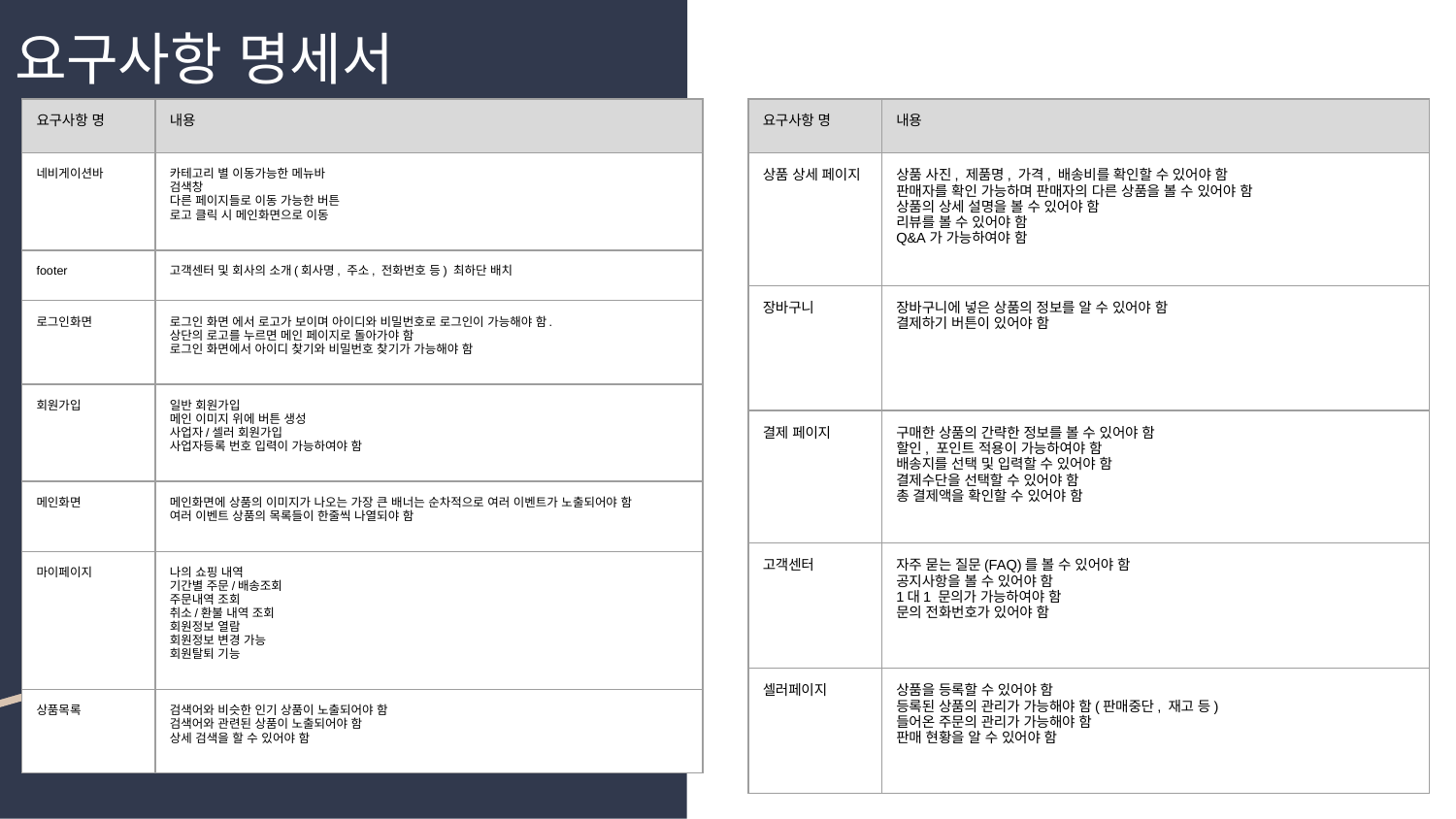

# 요구사항 명세서
| 요구사항 명 | 내용 |
| --- | --- |
| 네비게이션바 | 카테고리 별 이동가능한 메뉴바 검색창 다른 페이지들로 이동 가능한 버튼 로고 클릭 시 메인화면으로 이동 |
| footer | 고객센터 및 회사의 소개(회사명, 주소, 전화번호 등) 최하단 배치 |
| 로그인화면 | 로그인 화면 에서 로고가 보이며 아이디와 비밀번호로 로그인이 가능해야 함. 상단의 로고를 누르면 메인 페이지로 돌아가야 함 로그인 화면에서 아이디 찾기와 비밀번호 찾기가 가능해야 함 |
| 회원가입 | 일반 회원가입 메인 이미지 위에 버튼 생성 사업자/셀러 회원가입 사업자등록 번호 입력이 가능하여야 함 |
| 메인화면 | 메인화면에 상품의 이미지가 나오는 가장 큰 배너는 순차적으로 여러 이벤트가 노출되어야 함 여러 이벤트 상품의 목록들이 한줄씩 나열되야 함 |
| 마이페이지 | 나의 쇼핑 내역 기간별 주문/배송조회 주문내역 조회 취소/환불 내역 조회 회원정보 열람 회원정보 변경 가능 회원탈퇴 기능 |
| 상품목록 | 검색어와 비슷한 인기 상품이 노출되어야 함 검색어와 관련된 상품이 노출되어야 함 상세 검색을 할 수 있어야 함 |
| 요구사항 명 | 내용 |
| --- | --- |
| 상품 상세 페이지 | 상품 사진, 제품명, 가격, 배송비를 확인할 수 있어야 함 판매자를 확인 가능하며 판매자의 다른 상품을 볼 수 있어야 함 상품의 상세 설명을 볼 수 있어야 함 리뷰를 볼 수 있어야 함 Q&A가 가능하여야 함 |
| 장바구니 | 장바구니에 넣은 상품의 정보를 알 수 있어야 함 결제하기 버튼이 있어야 함 |
| 결제 페이지 | 구매한 상품의 간략한 정보를 볼 수 있어야 함 할인, 포인트 적용이 가능하여야 함 배송지를 선택 및 입력할 수 있어야 함 결제수단을 선택할 수 있어야 함 총 결제액을 확인할 수 있어야 함 |
| 고객센터 | 자주 묻는 질문(FAQ)를 볼 수 있어야 함 공지사항을 볼 수 있어야 함 1대1 문의가 가능하여야 함 문의 전화번호가 있어야 함 |
| 셀러페이지 | 상품을 등록할 수 있어야 함 등록된 상품의 관리가 가능해야 함(판매중단, 재고 등) 들어온 주문의 관리가 가능해야 함 판매 현황을 알 수 있어야 함 |